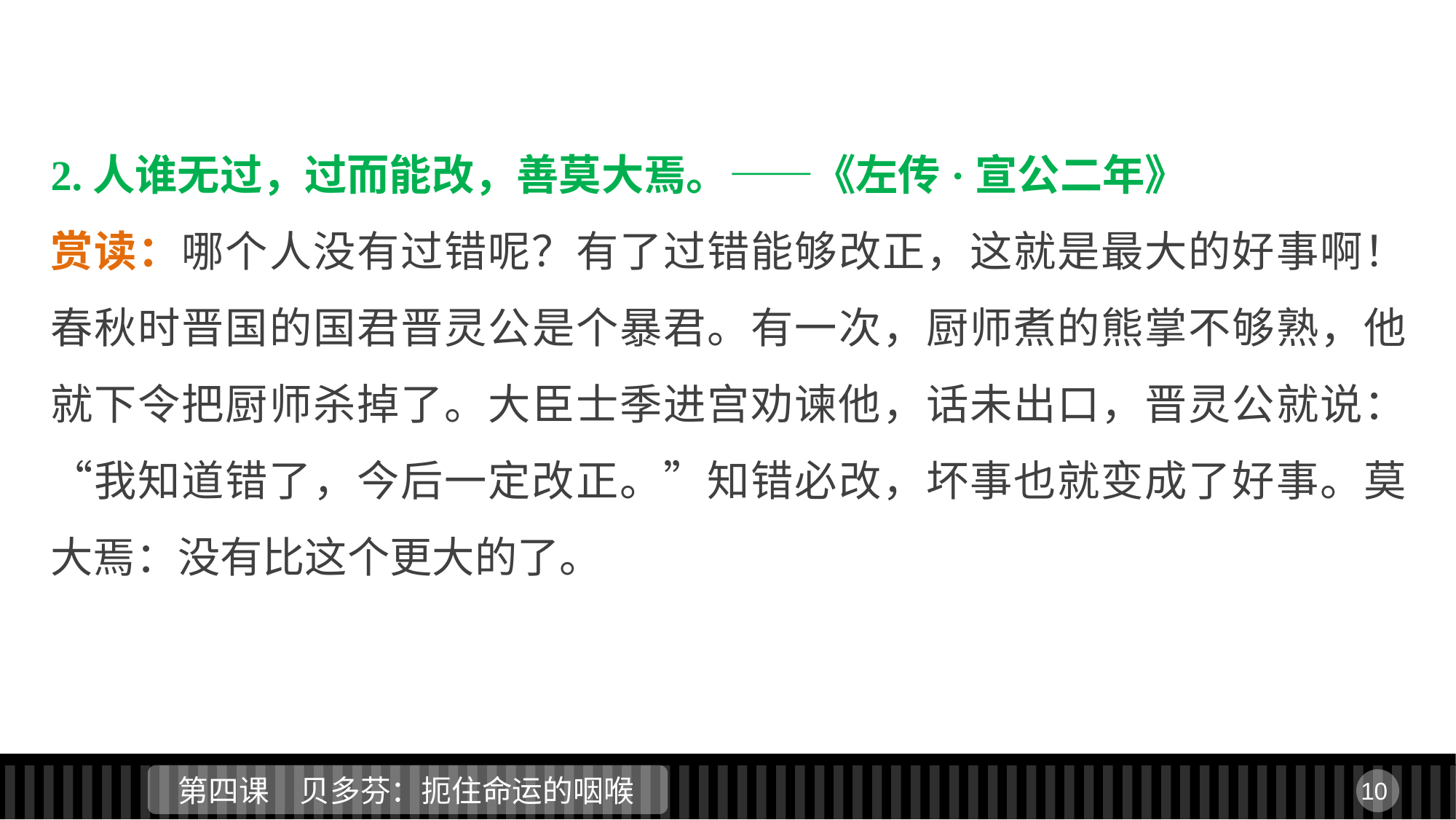

2.人谁无过，过而能改，善莫大焉。——《左传·宣公二年》
赏读：哪个人没有过错呢？有了过错能够改正，这就是最大的好事啊！春秋时晋国的国君晋灵公是个暴君。有一次，厨师煮的熊掌不够熟，他就下令把厨师杀掉了。大臣士季进宫劝谏他，话未出口，晋灵公就说：“我知道错了，今后一定改正。”知错必改，坏事也就变成了好事。莫大焉：没有比这个更大的了。